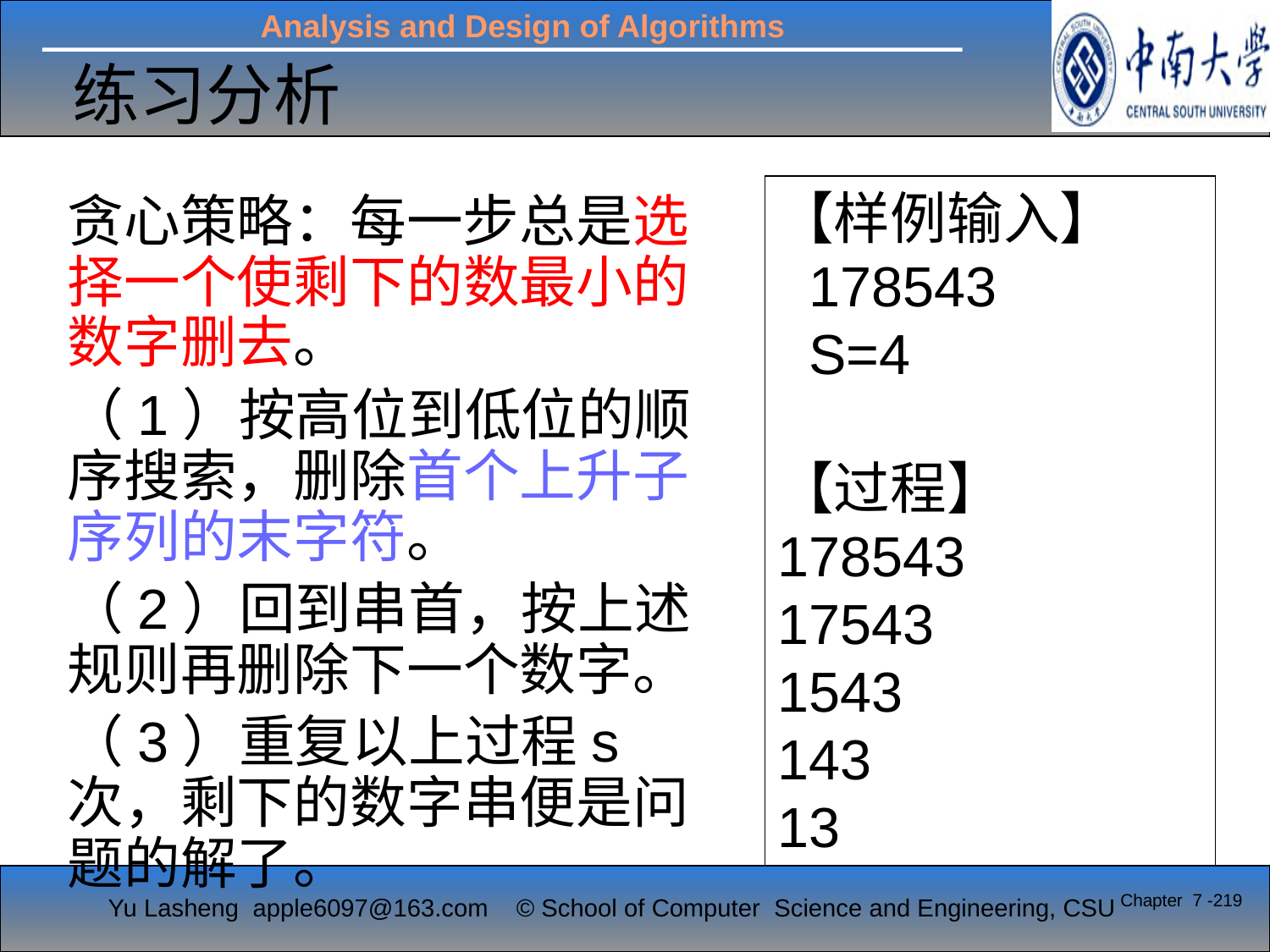

# 练习分析
【样例输入】
  178543
  S=4

【过程】
178543
17543
1543
143
13
贪心策略：每一步总是选择一个使剩下的数最小的数字删去。
（1）按高位到低位的顺序搜索，删除首个上升子序列的末字符。
（2）回到串首，按上述规则再删除下一个数字。
（3）重复以上过程s次，剩下的数字串便是问题的解了。
Chapter  7 -219